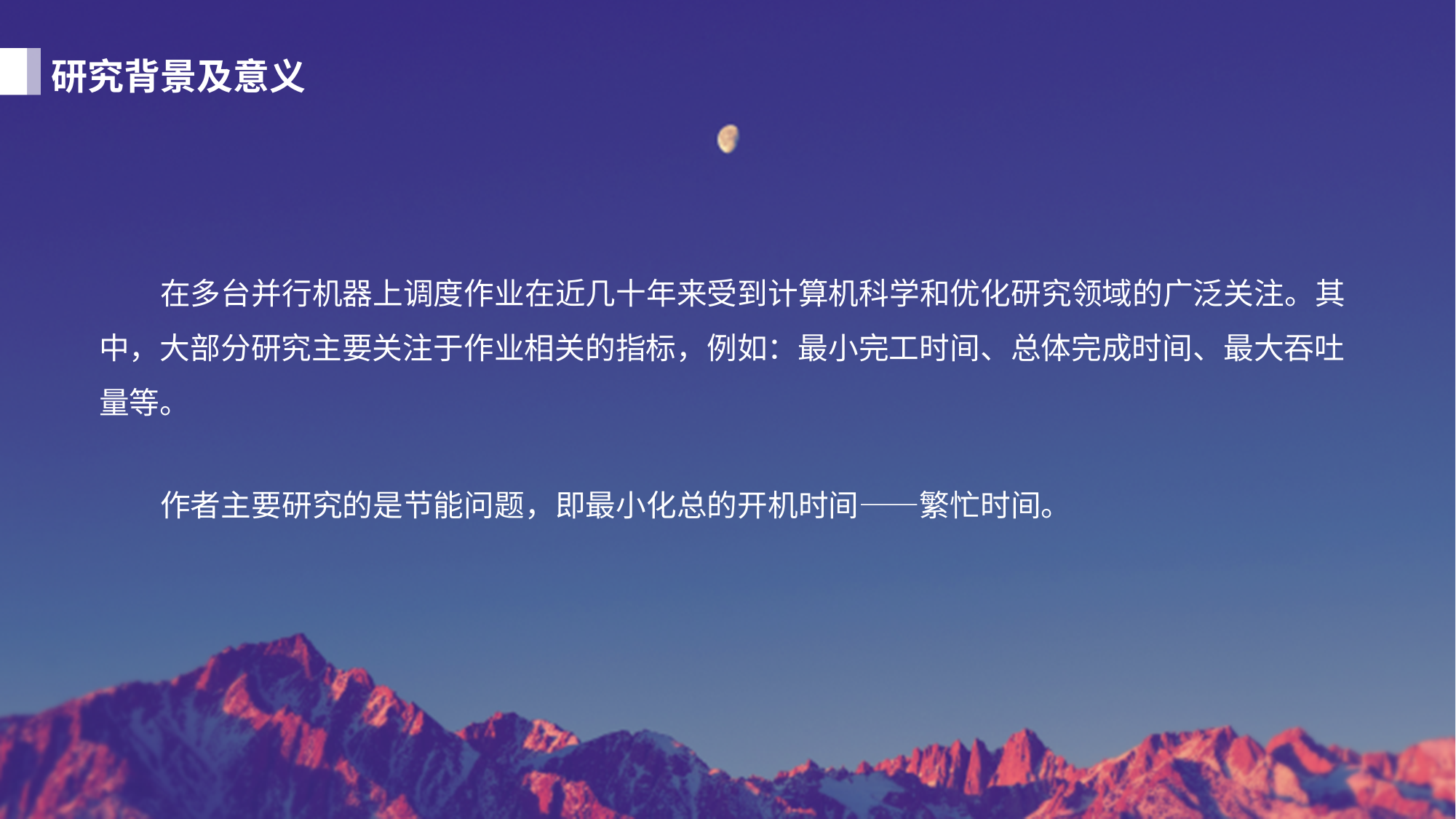

研究背景及意义
        在多台并行机器上调度作业在近几十年来受到计算机科学和优化研究领域的广泛关注。其中，大部分研究主要关注于作业相关的指标，例如：最小完工时间、总体完成时间、最大吞吐量等。
        作者主要研究的是节能问题，即最小化总的开机时间——繁忙时间。